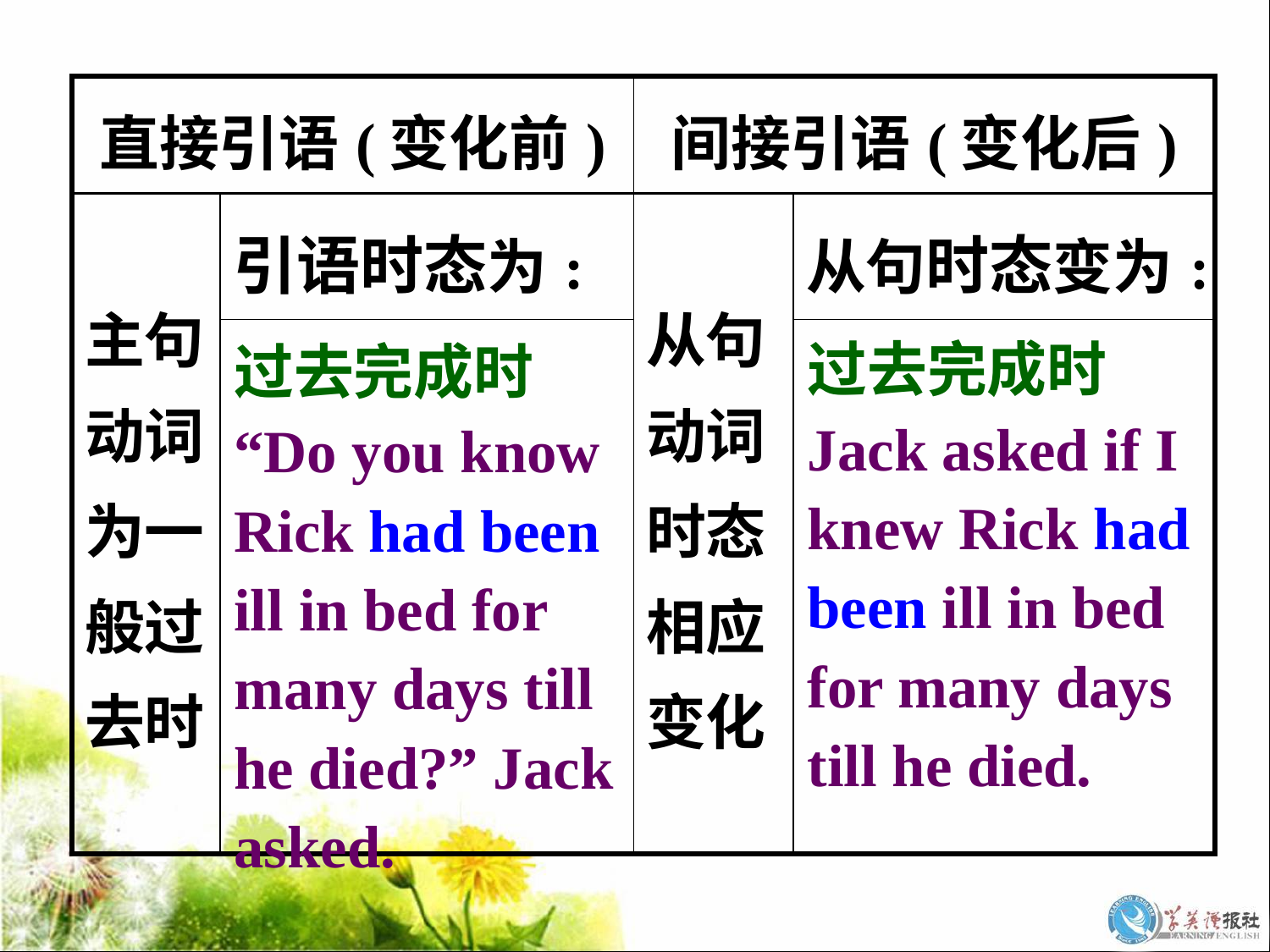

| 直接引语(变化前) |  | 间接引语(变化后) |  |
| --- | --- | --- | --- |
| 主句动词为一 般过去时 | 引语时态为: | 从句动词时态相应变化 | 从句时态变为: |
|  |  |  |  |
过去完成时
Jack asked if I knew Rick had been ill in bed for many days till he died.
过去完成时
“Do you know Rick had been ill in bed for many days till he died?” Jack asked.